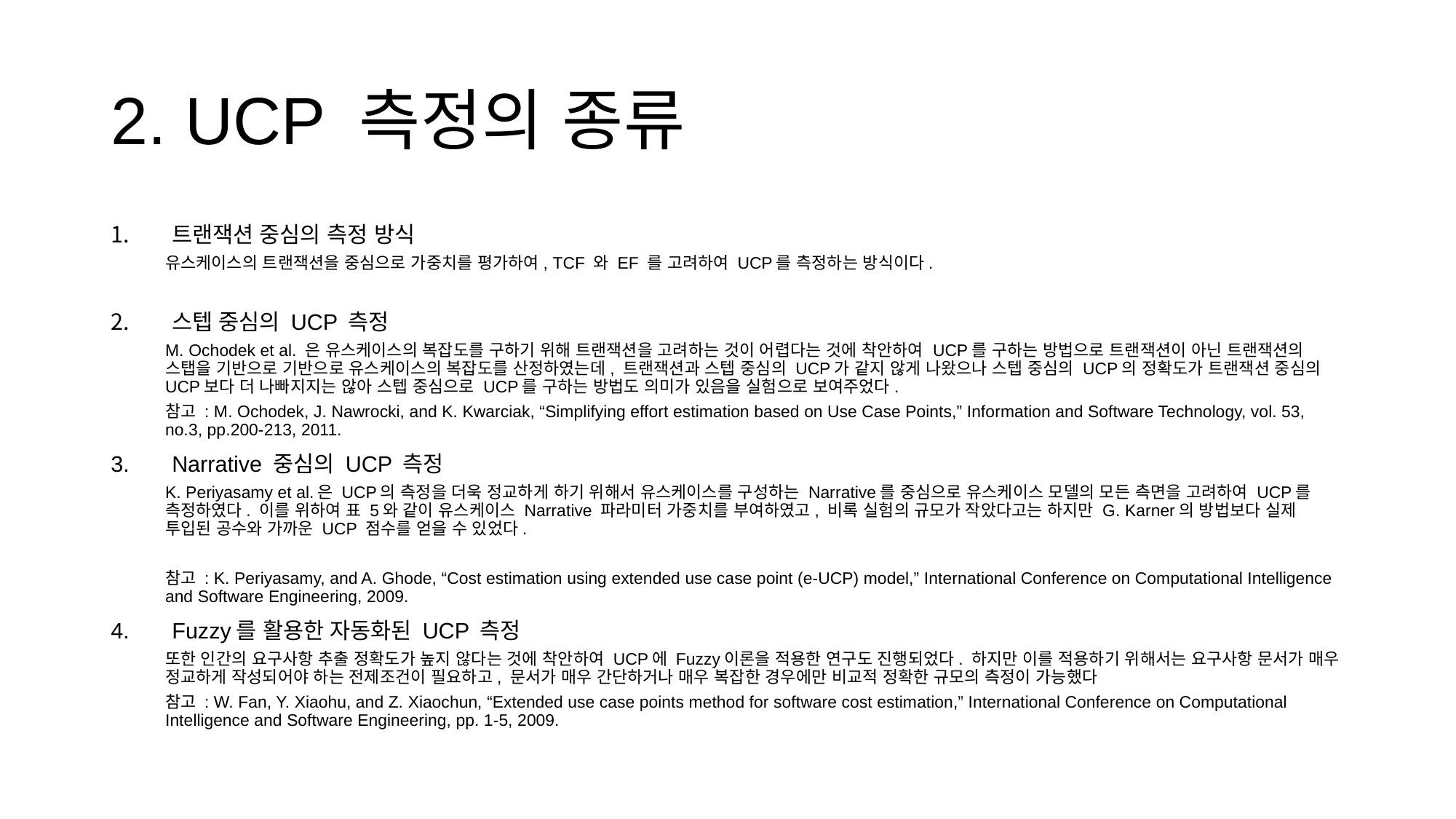

# 2. UCP 측정의 종류
트랜잭션 중심의 측정 방식
유스케이스의 트랜잭션을 중심으로 가중치를 평가하여, TCF 와 EF 를 고려하여 UCP를 측정하는 방식이다.

스텝 중심의 UCP 측정
M. Ochodek et al. 은 유스케이스의 복잡도를 구하기 위해 트랜잭션을 고려하는 것이 어렵다는 것에 착안하여 UCP를 구하는 방법으로 트랜잭션이 아닌 트랜잭션의 스탭을 기반으로 기반으로 유스케이스의 복잡도를 산정하였는데, 트랜잭션과 스텝 중심의 UCP가 같지 않게 나왔으나 스텝 중심의 UCP의 정확도가 트랜잭션 중심의 UCP보다 더 나빠지지는 않아 스텝 중심으로 UCP를 구하는 방법도 의미가 있음을 실험으로 보여주었다.
참고 : M. Ochodek, J. Nawrocki, and K. Kwarciak, “Simplifying effort estimation based on Use Case Points,” Information and Software Technology, vol. 53, no.3, pp.200-213, 2011.
Narrative 중심의 UCP 측정
K. Periyasamy et al.은 UCP의 측정을 더욱 정교하게 하기 위해서 유스케이스를 구성하는 Narrative를 중심으로 유스케이스 모델의 모든 측면을 고려하여 UCP를 측정하였다. 이를 위하여 표 5와 같이 유스케이스 Narrative 파라미터 가중치를 부여하였고, 비록 실험의 규모가 작았다고는 하지만 G. Karner의 방법보다 실제 투입된 공수와 가까운 UCP 점수를 얻을 수 있었다.

참고 : K. Periyasamy, and A. Ghode, “Cost estimation using extended use case point (e-UCP) model,” International Conference on Computational Intelligence and Software Engineering, 2009.
Fuzzy를 활용한 자동화된 UCP 측정
또한 인간의 요구사항 추출 정확도가 높지 않다는 것에 착안하여 UCP에 Fuzzy이론을 적용한 연구도 진행되었다. 하지만 이를 적용하기 위해서는 요구사항 문서가 매우 정교하게 작성되어야 하는 전제조건이 필요하고, 문서가 매우 간단하거나 매우 복잡한 경우에만 비교적 정확한 규모의 측정이 가능했다
참고 : W. Fan, Y. Xiaohu, and Z. Xiaochun, “Extended use case points method for software cost estimation,” International Conference on Computational Intelligence and Software Engineering, pp. 1-5, 2009.